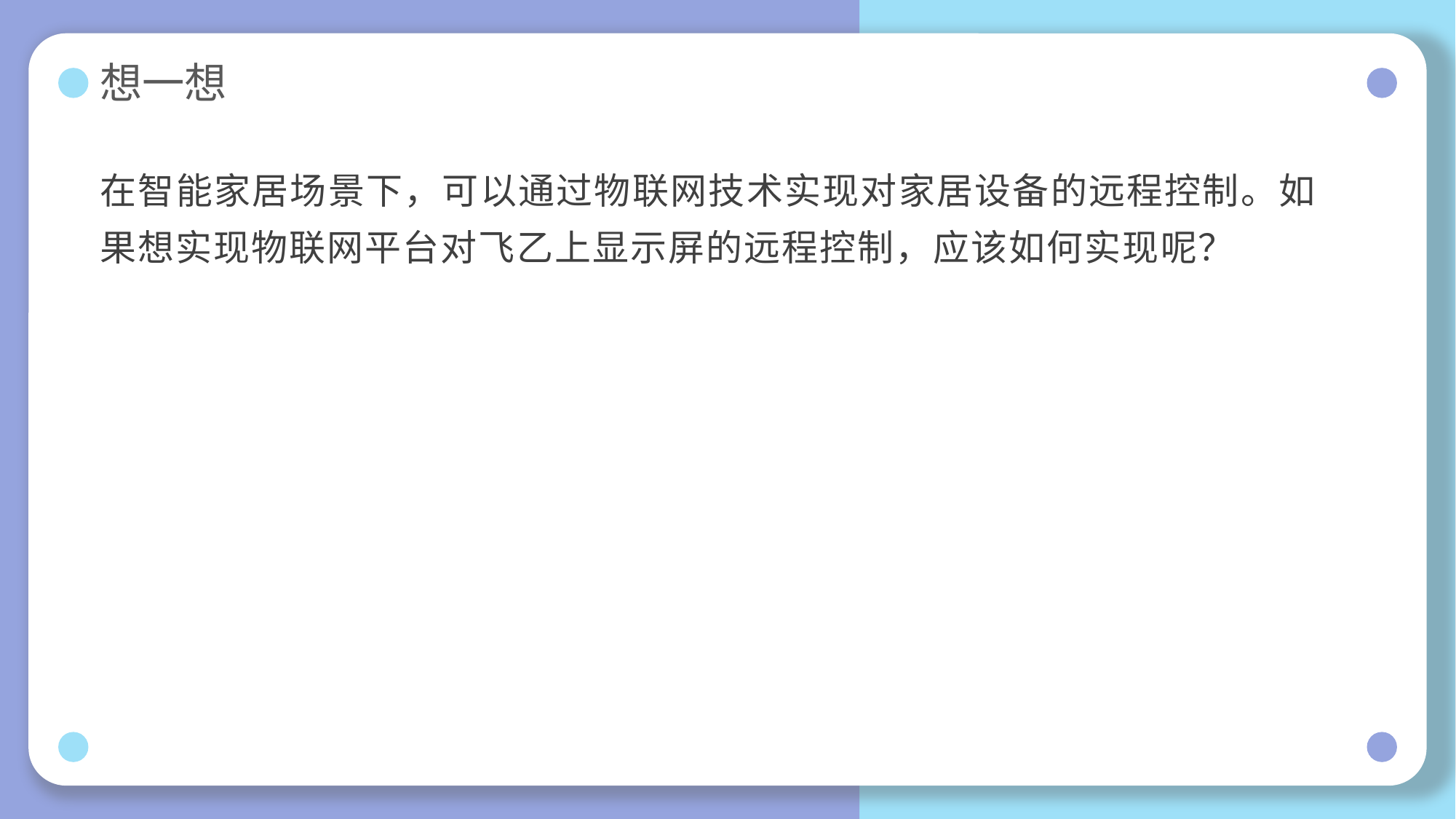

# 想一想
在智能家居场景下，可以通过物联网技术实现对家居设备的远程控制。如果想实现物联网平台对飞乙上显示屏的远程控制，应该如何实现呢？